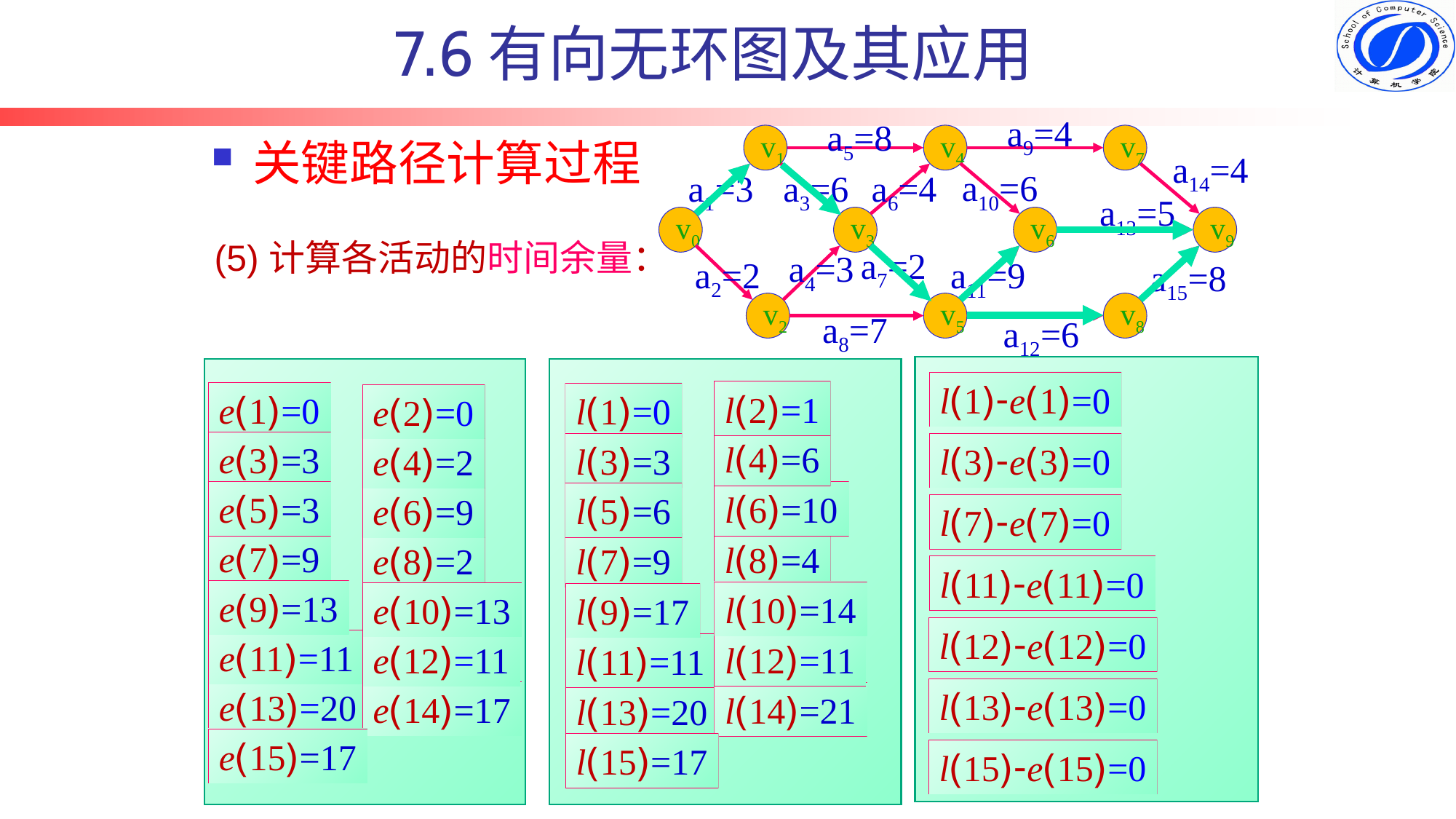

7.6有向无环图及其应用
a9=4
a5=8
v1
v4
v7
a14=4
a10=6
a3=6
a6=4
a1=3
a13=5
v0
v3
v6
v9
a4=3
a2=2
a11=9
a15=8
v2
v5
v8
a8=7
a12=6
关键路径计算过程
a7=2
计算各活动的时间余量：

e(1)=0
e(2)=0
e(3)=3
e(4)=2
e(5)=3
e(6)=9
e(7)=9
e(8)=2
e(9)=13
e(10)=13
e(11)=11
e(12)=11
e(13)=20
e(14)=17
e(15)=17

l(2)=1
l(1)=0
l(4)=6
l(3)=3
l(6)=10
l(5)=6
l(8)=4
l(7)=9
l(10)=14
l(9)=17
l(12)=11
l(11)=11
l(14)=21
l(13)=20
l(15)=17
l(1)-e(1)=0
l(3)-e(3)=0
l(7)-e(7)=0
l(11)-e(11)=0
l(12)-e(12)=0
l(13)-e(13)=0
l(15)-e(15)=0